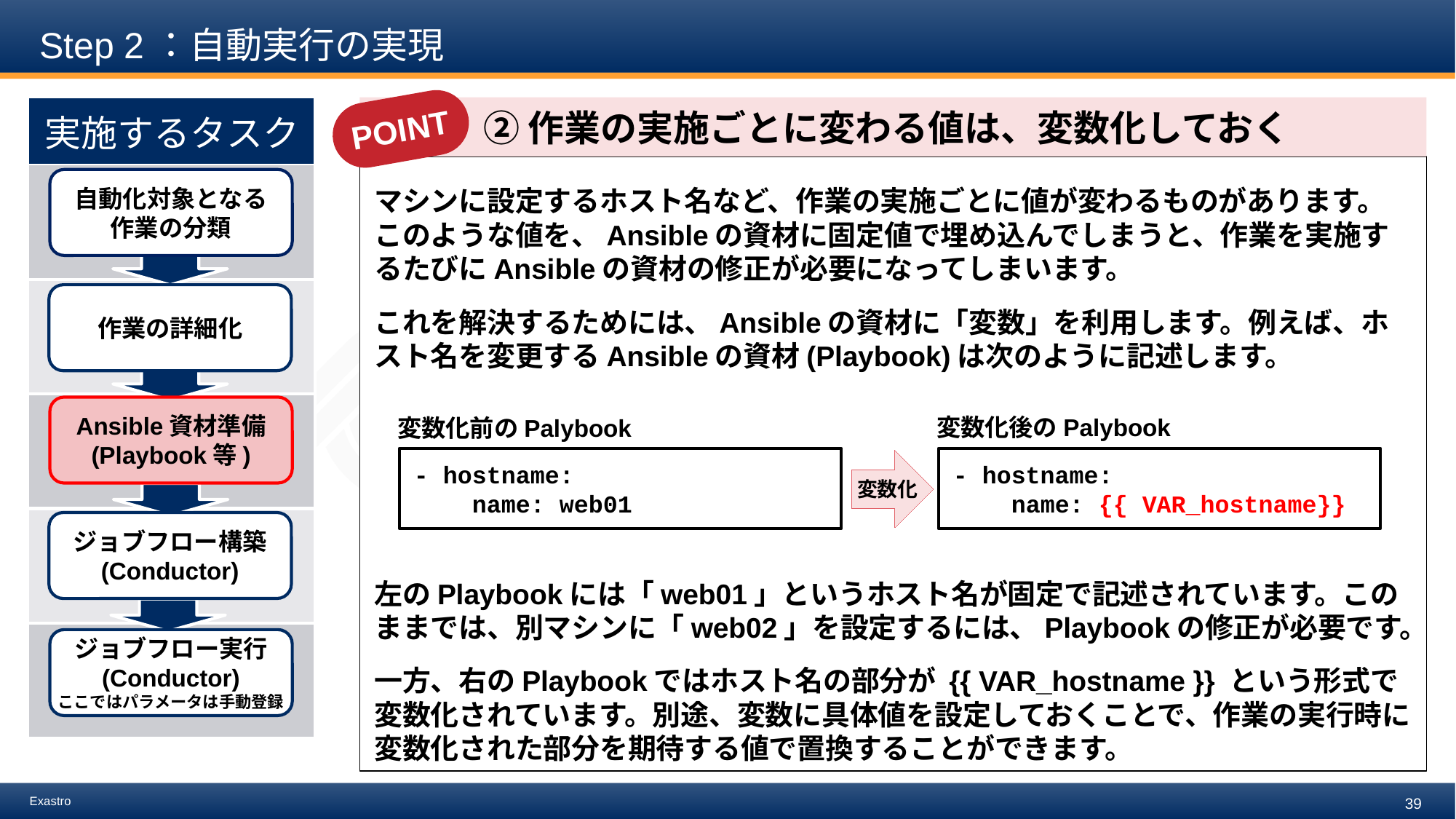

# Step 2：自動実行の実現
POINT
| 実施するタスク |
| --- |
|  |
|  |
|  |
|  |
|  |
　　　② 作業の実施ごとに変わる値は、変数化しておく

マシンに設定するホスト名など、作業の実施ごとに値が変わるものがあります。このような値を、Ansibleの資材に固定値で埋め込んでしまうと、作業を実施するたびにAnsibleの資材の修正が必要になってしまいます。

これを解決するためには、Ansibleの資材に「変数」を利用します。例えば、ホスト名を変更するAnsibleの資材(Playbook)は次のように記述します。

左のPlaybookには「web01」というホスト名が固定で記述されています。このままでは、別マシンに「web02」を設定するには、Playbookの修正が必要です。

一方、右のPlaybookではホスト名の部分が {{ VAR_hostname }} という形式で変数化されています。別途、変数に具体値を設定しておくことで、作業の実行時に変数化された部分を期待する値で置換することができます。
自動化対象となる作業の分類

作業の詳細化

Ansible資材準備
(Playbook等)
変数化後のPalybook
変数化前のPalybook
- hostname:
    name: web01
- hostname:
    name: {{ VAR_hostname}}
 変数化

ジョブフロー構築
(Conductor)

ジョブフロー実行
(Conductor)
ここではパラメータは手動登録